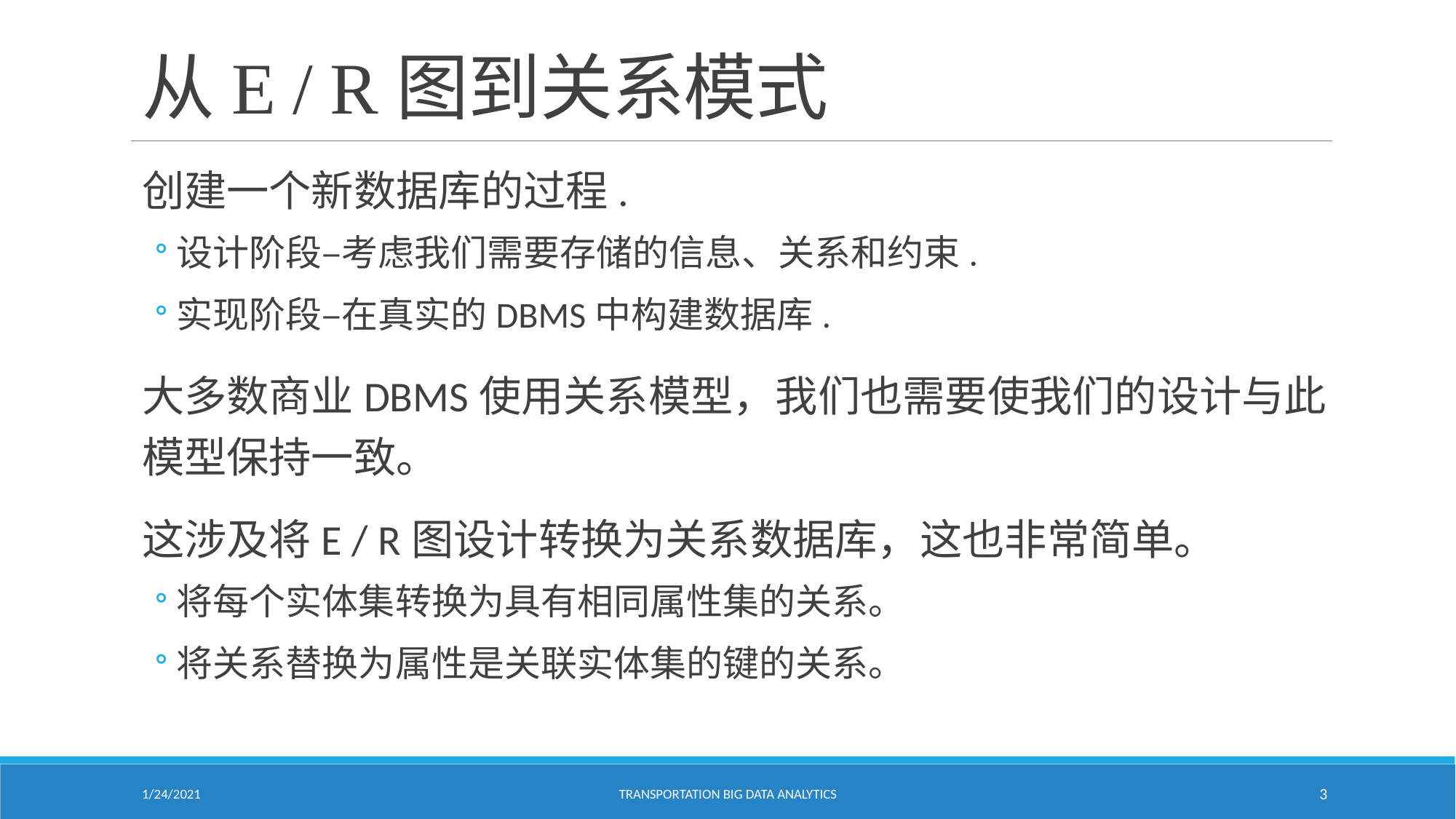

# 从E / R图到关系模式
创建一个新数据库的过程.
设计阶段–考虑我们需要存储的信息、关系和约束.
实现阶段–在真实的DBMS中构建数据库.
大多数商业DBMS使用关系模型，我们也需要使我们的设计与此模型保持一致。
这涉及将E / R图设计转换为关系数据库，这也非常简单。
将每个实体集转换为具有相同属性集的关系。
将关系替换为属性是关联实体集的键的关系。
1/24/2021
Transportation Big Data Analytics
3